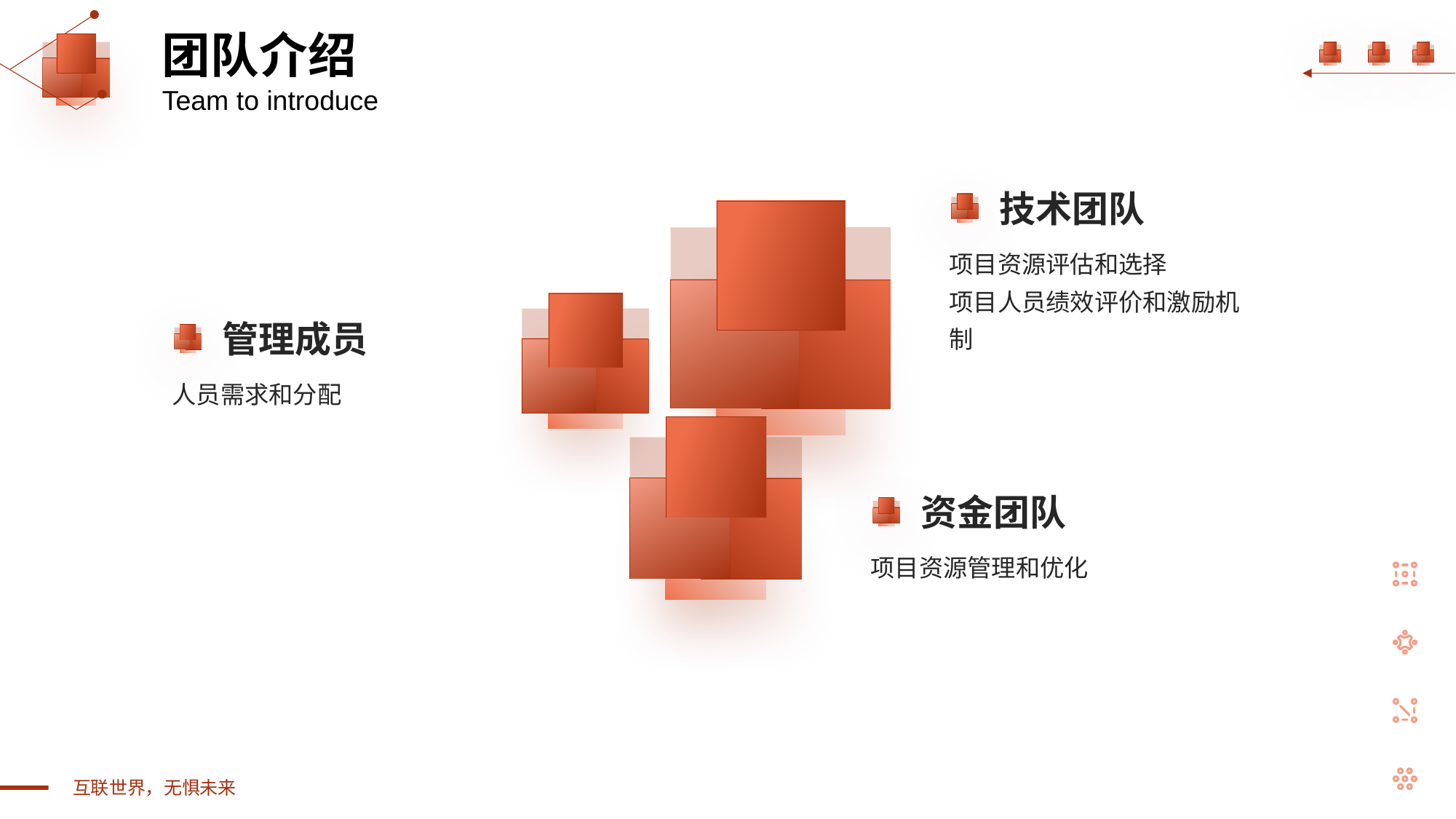

团队介绍
Team to introduce
技术团队

项目资源评估和选择
项目人员绩效评价和激励机制

管理成员

人员需求和分配

资金团队

项目资源管理和优化